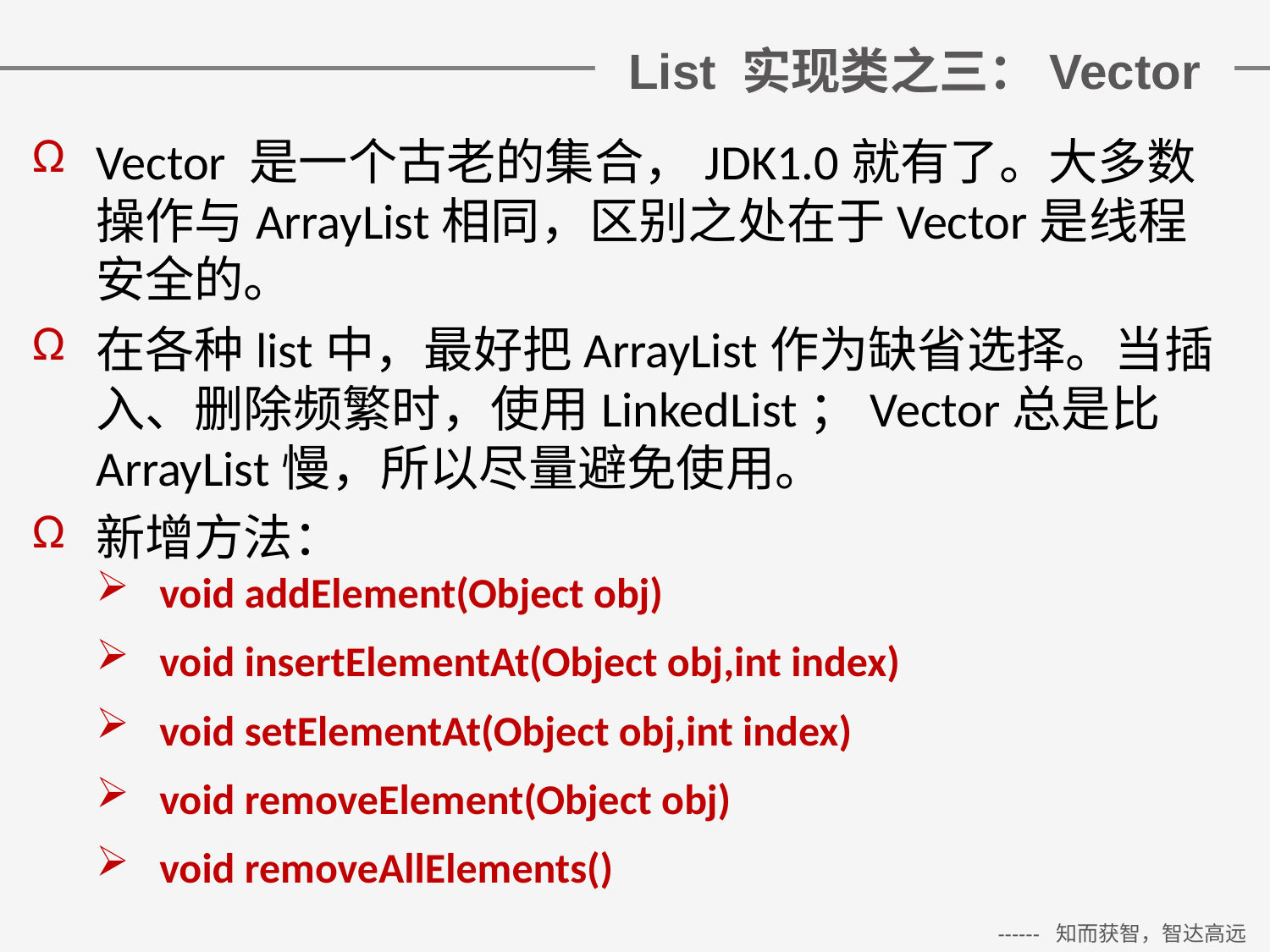

# List 实现类之三：Vector
Vector 是一个古老的集合，JDK1.0就有了。大多数操作与ArrayList相同，区别之处在于Vector是线程安全的。
在各种list中，最好把ArrayList作为缺省选择。当插入、删除频繁时，使用LinkedList；Vector总是比ArrayList慢，所以尽量避免使用。
新增方法：
void addElement(Object obj)
void insertElementAt(Object obj,int index)
void setElementAt(Object obj,int index)
void removeElement(Object obj)
void removeAllElements()